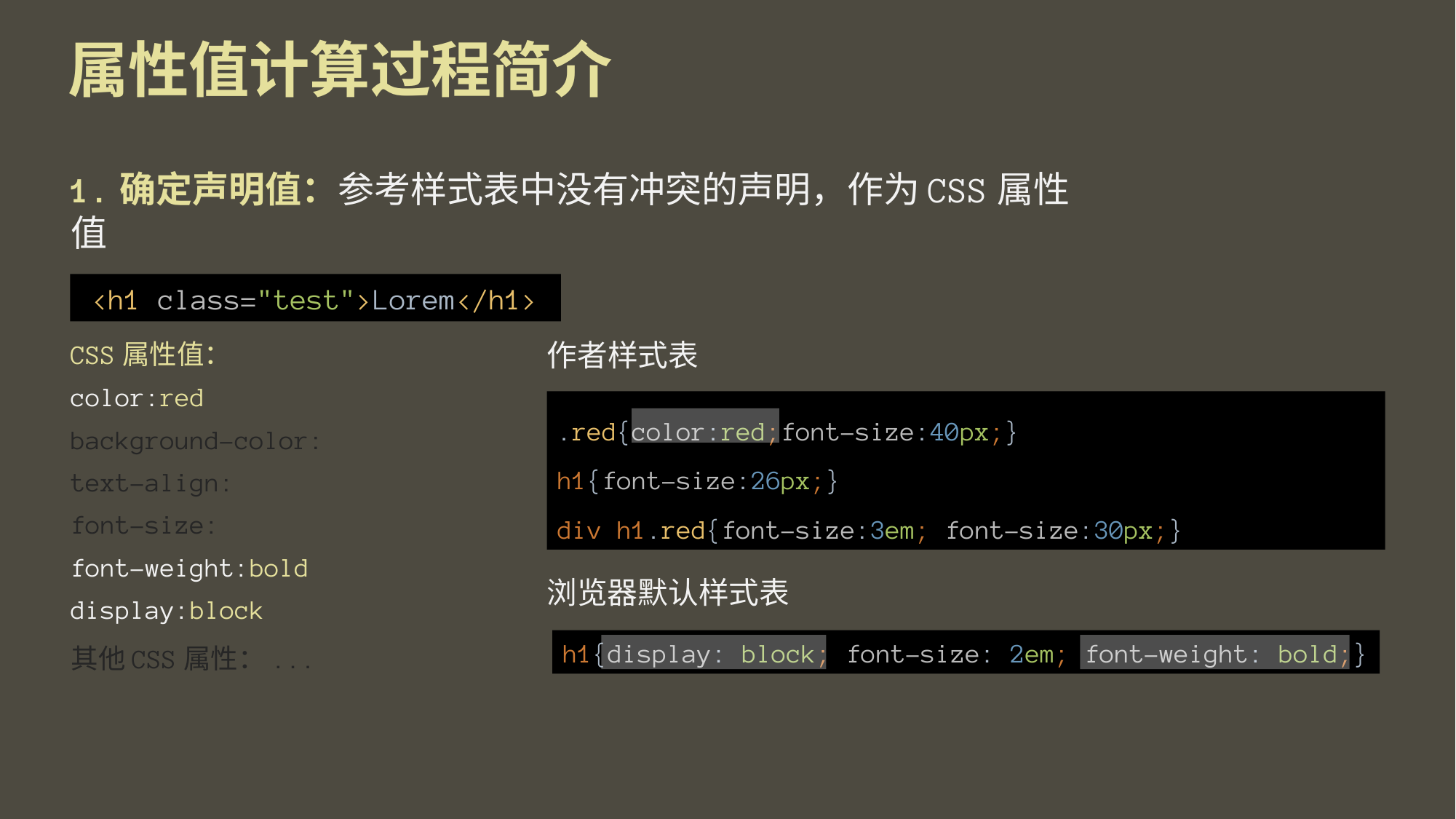

# 属性值计算过程简介
1.确定声明值：参考样式表中没有冲突的声明，作为CSS属性值
<h1 class="test">Lorem</h1>
CSS属性值：
color:red
background-color:
text-align:
font-size:
font-weight:bold
display:block
其他CSS属性：...
作者样式表
.red{color:red;font-size:40px;}
h1{font-size:26px;}
div h1.red{font-size:3em; font-size:30px;}
浏览器默认样式表
h1{display: block; font-size: 2em; font-weight: bold;}